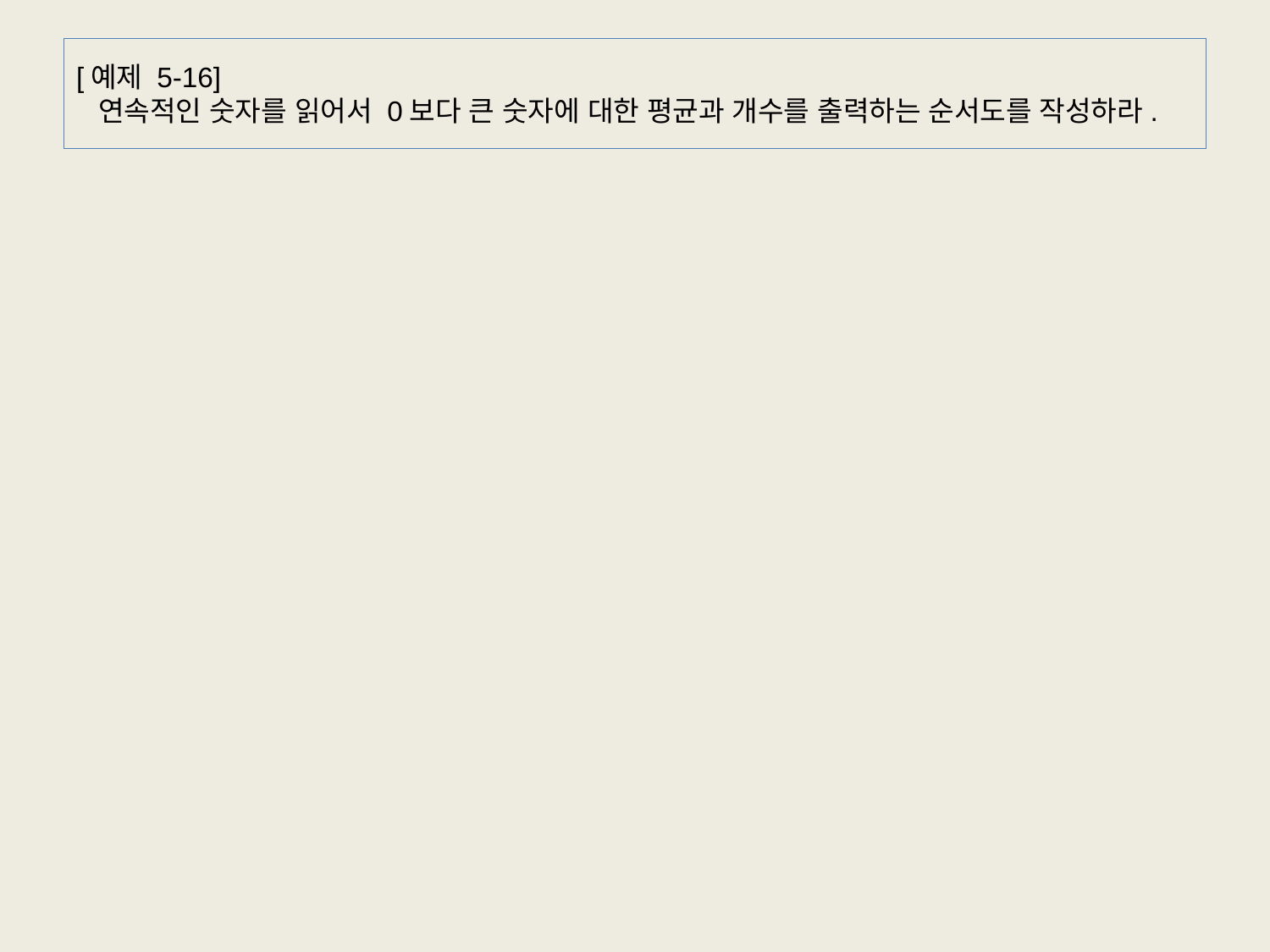

# [예제 5-16]   연속적인 숫자를 읽어서 0보다 큰 숫자에 대한 평균과 개수를 출력하는 순서도를 작성하라.